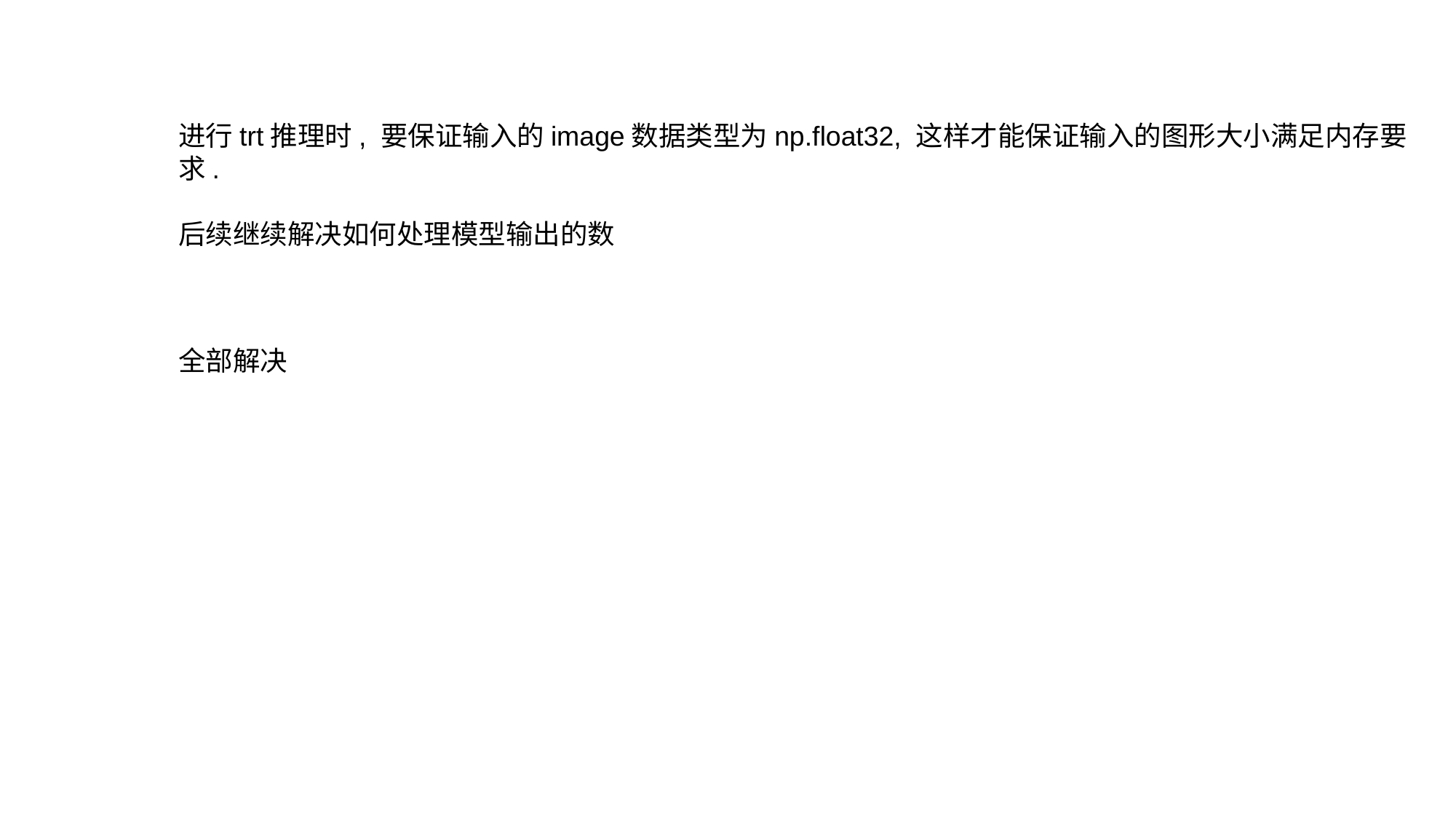

进行trt推理时, 要保证输入的image数据类型为np.float32, 这样才能保证输入的图形大小满足内存要求.

后续继续解决如何处理模型输出的数
全部解决